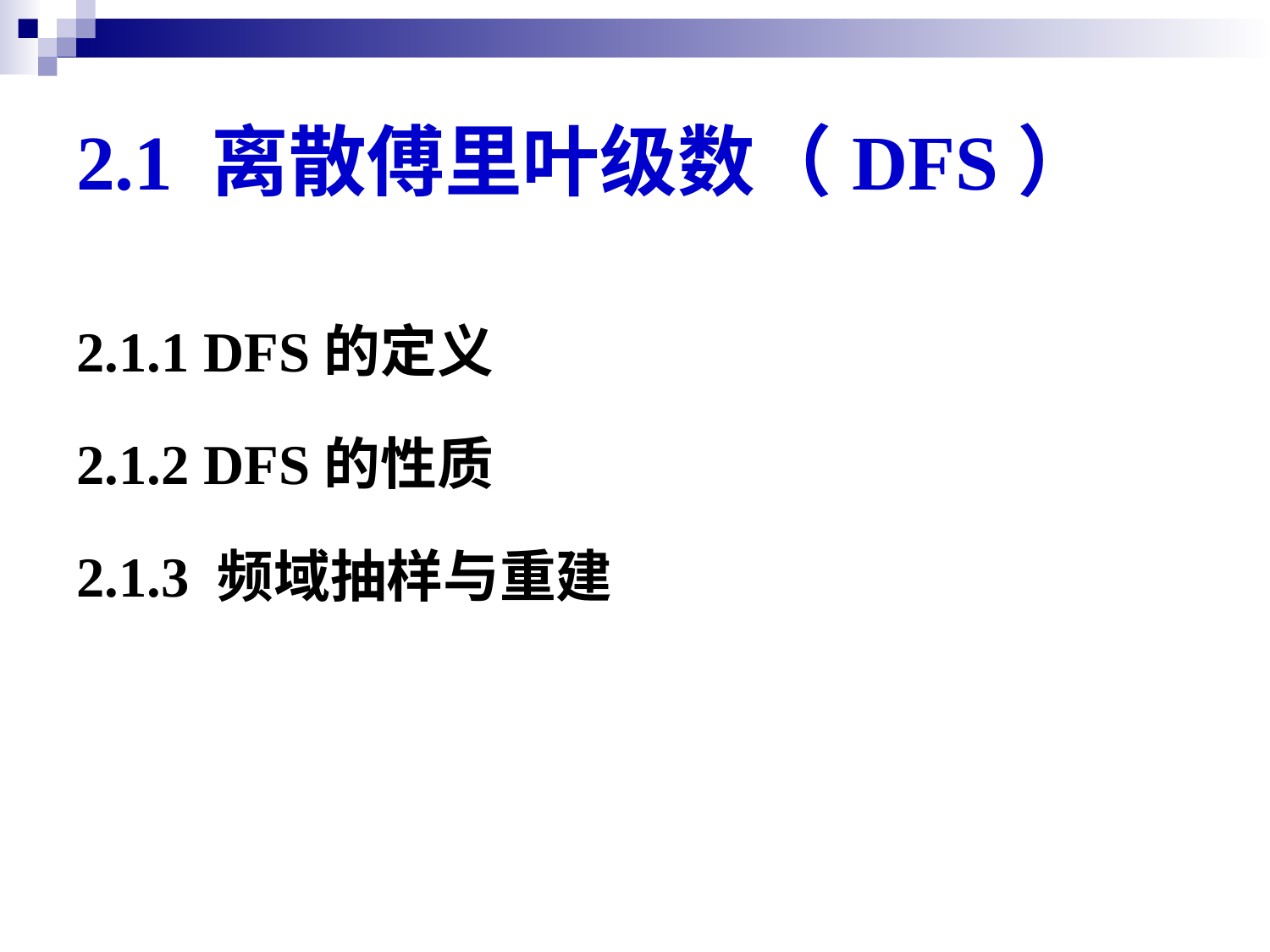

# 2.1 离散傅里叶级数（DFS）
2.1.1 DFS的定义
2.1.2 DFS的性质
2.1.3 频域抽样与重建